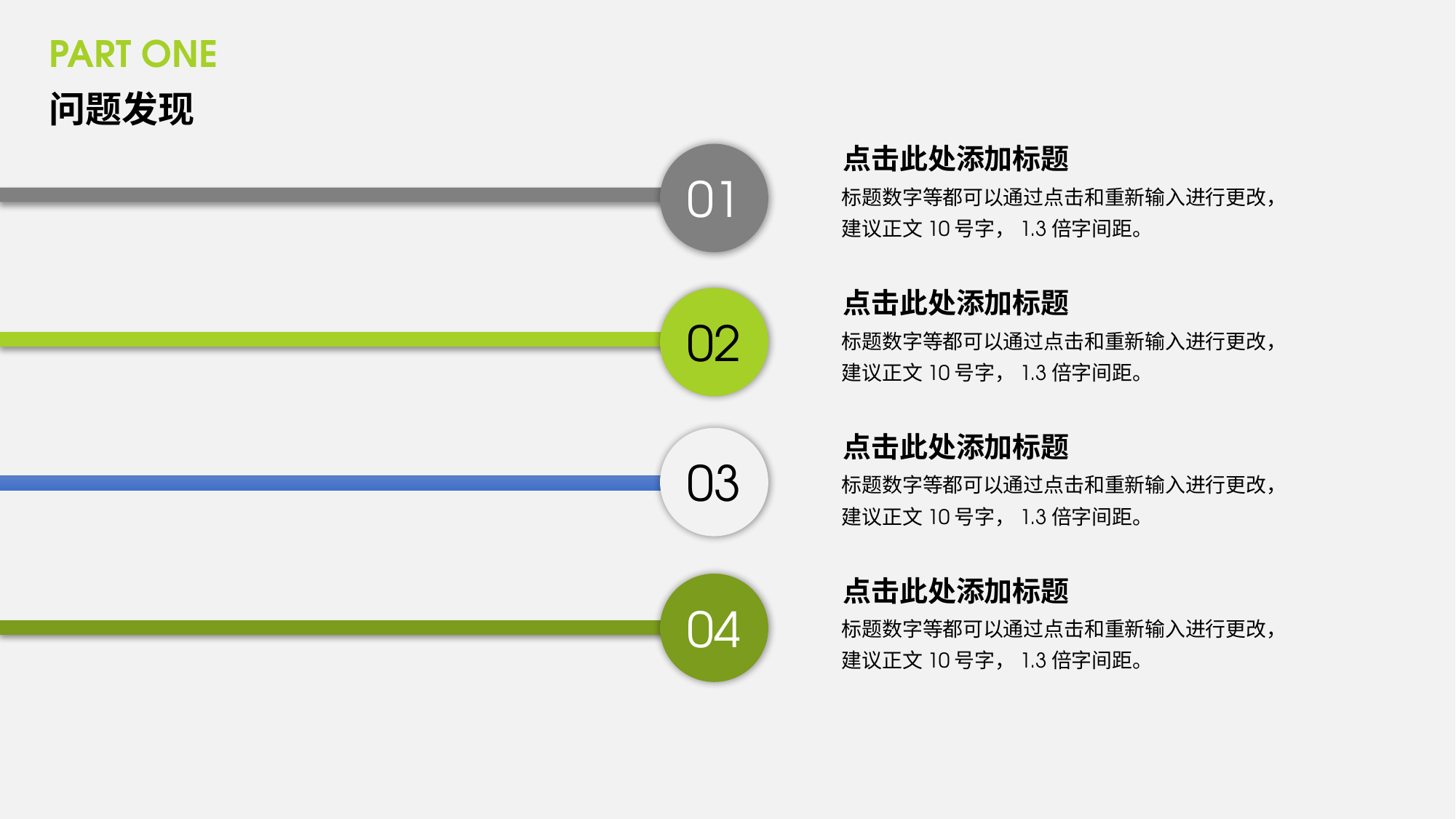

PART ONE
问题发现
点击此处添加标题
标题数字等都可以通过点击和重新输入进行更改，建议正文10号字，1.3倍字间距。
01

点击此处添加标题
标题数字等都可以通过点击和重新输入进行更改，建议正文10号字，1.3倍字间距。
02

点击此处添加标题
标题数字等都可以通过点击和重新输入进行更改，建议正文10号字，1.3倍字间距。
03

点击此处添加标题
标题数字等都可以通过点击和重新输入进行更改，建议正文10号字，1.3倍字间距。
04